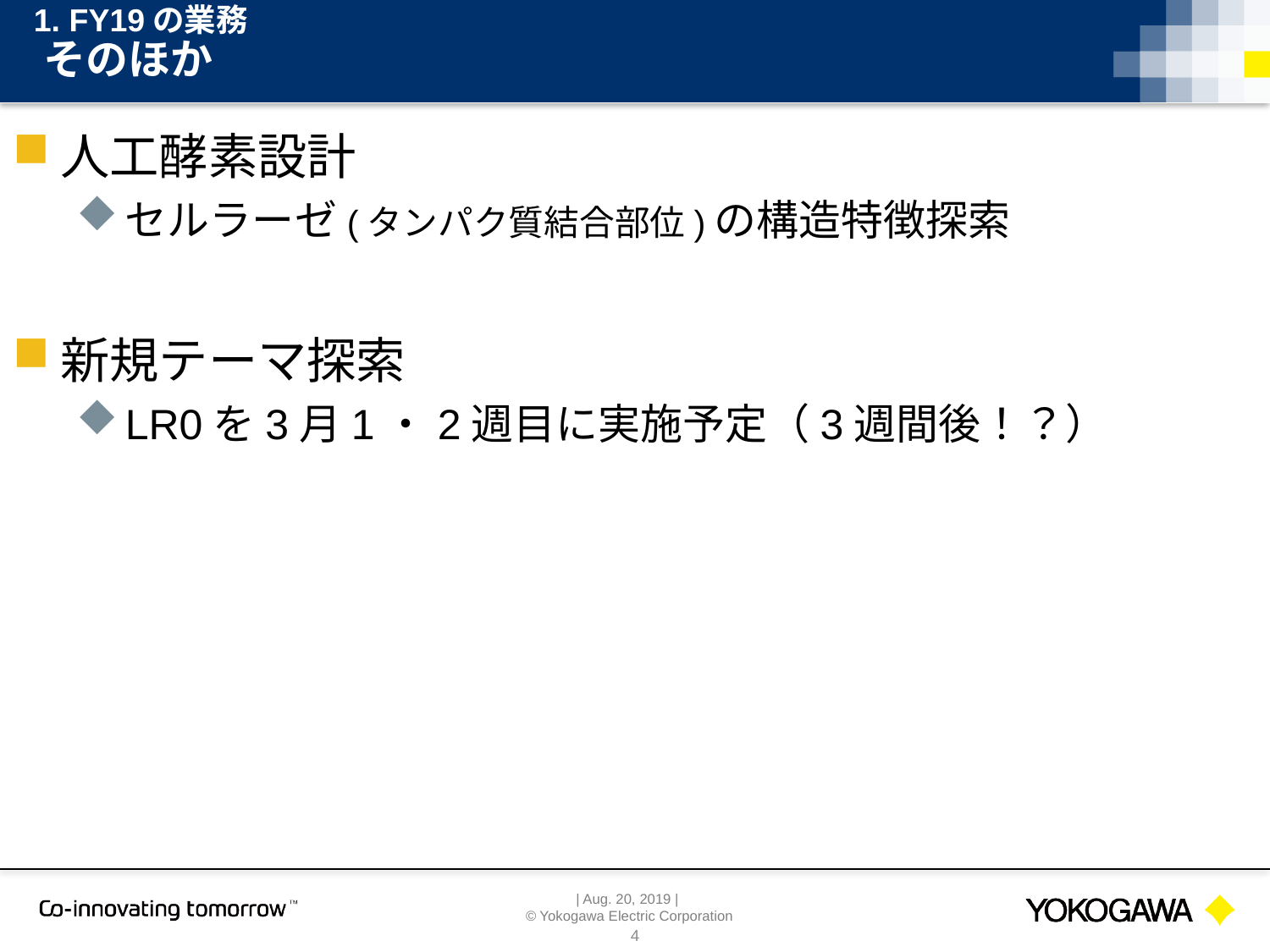

1. FY19の業務
# そのほか
人工酵素設計
セルラーゼ(タンパク質結合部位)の構造特徴探索

新規テーマ探索
LR0を3月1・2週目に実施予定（3週間後！？）
4